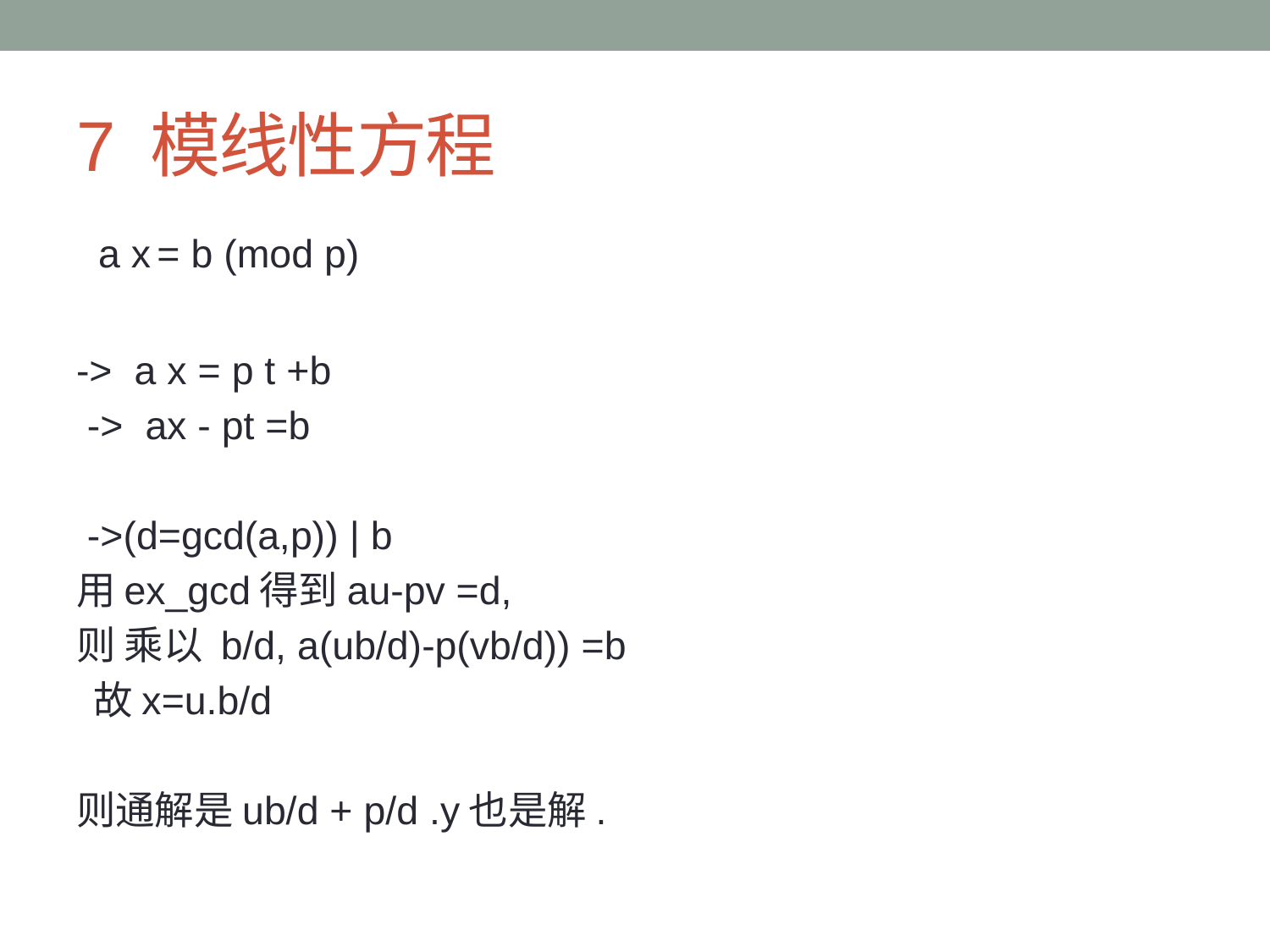

# 7 模线性方程
  a x = b (mod p)

->  a x = p t +b
 ->  ax - pt =b

 ->(d=gcd(a,p)) | b
用ex_gcd得到au-pv =d,
则 乘以 b/d, a(ub/d)-p(vb/d)) =b
 故x=u.b/d

则通解是ub/d + p/d .y也是解.